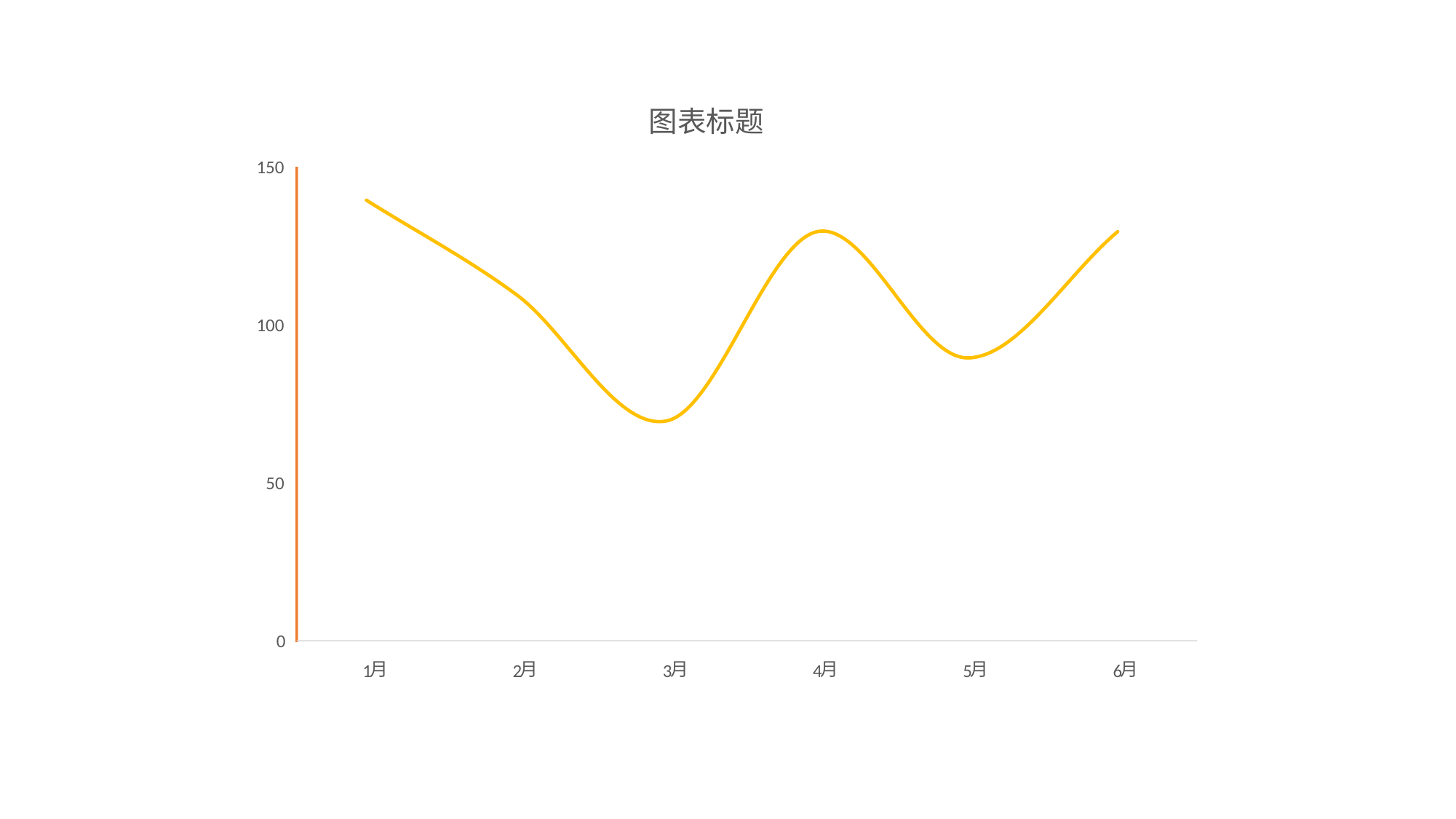

图表标题
150

100
50
0

月
月
月
月
月
月
1
2
3
4
5
6